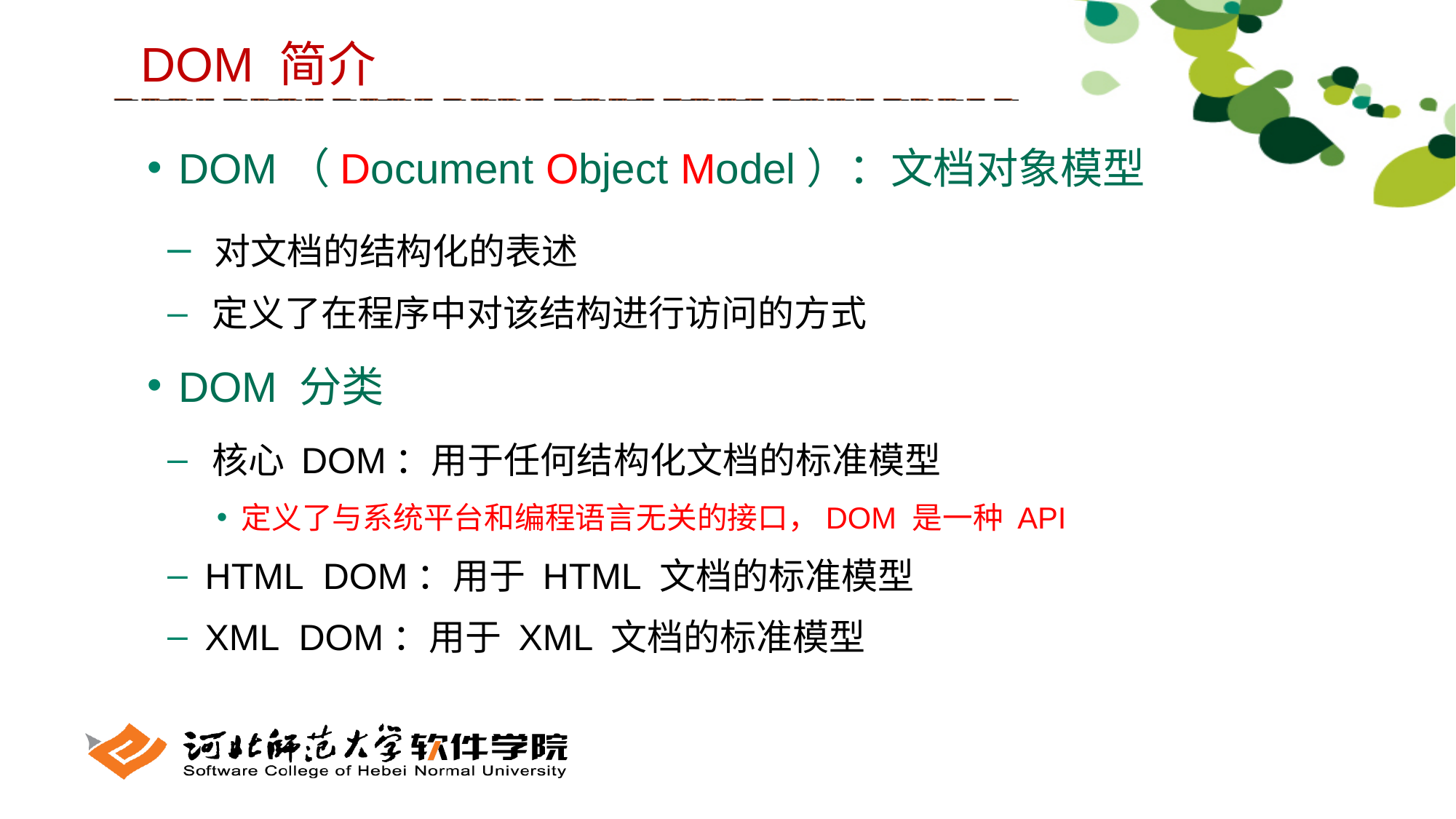

DOM 简介
 DOM（Document Object Model）：文档对象模型
 对文档的结构化的表述
 定义了在程序中对该结构进行访问的方式
 DOM 分类
 核心 DOM：用于任何结构化文档的标准模型
 定义了与系统平台和编程语言无关的接口，DOM 是一种 API
 HTML  DOM：用于 HTML 文档的标准模型
 XML  DOM：用于 XML 文档的标准模型